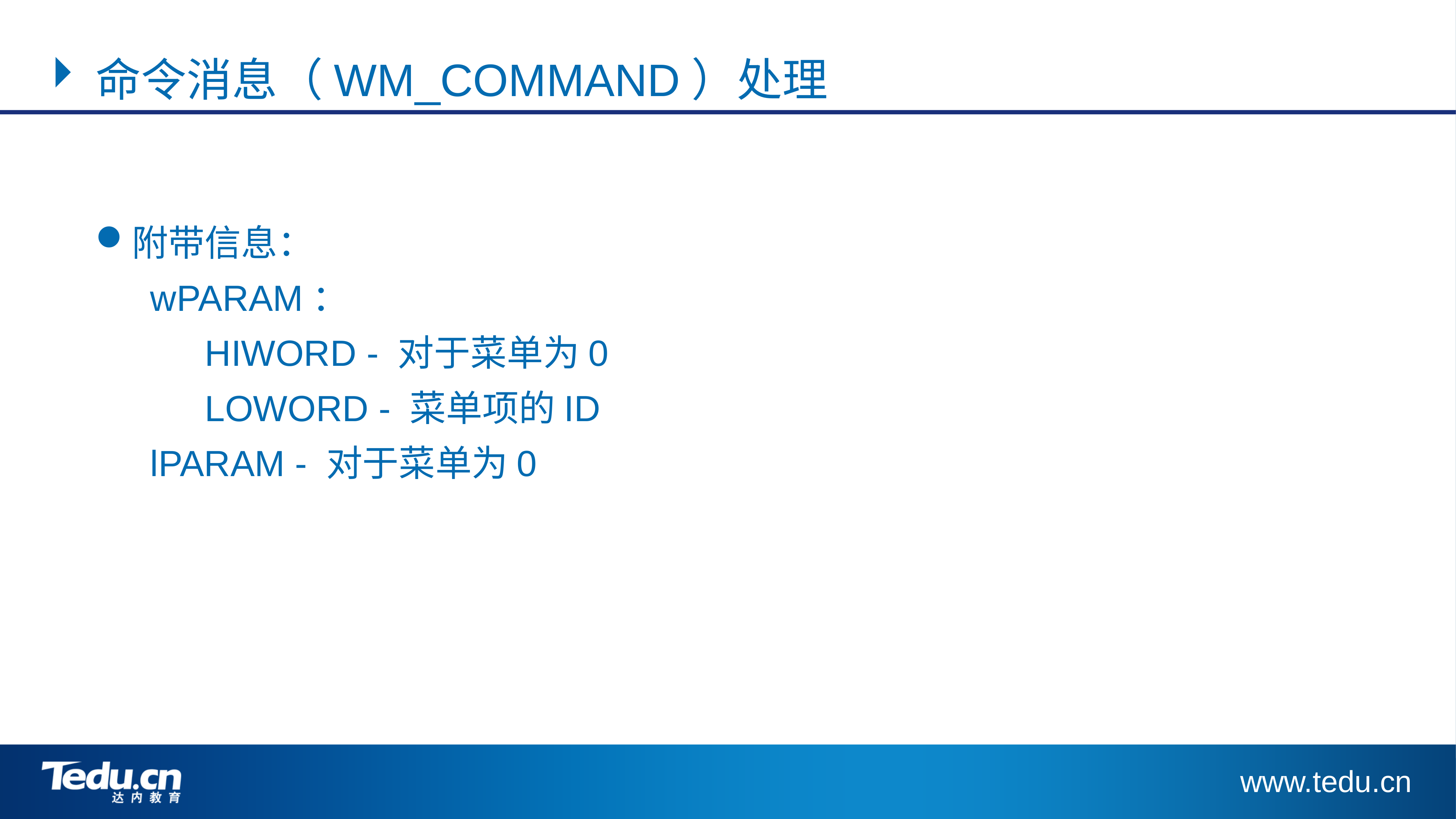

命令消息（WM_COMMAND）处理

附带信息：
	wPARAM：
		HIWORD - 对于菜单为0
		LOWORD - 菜单项的ID
	lPARAM - 对于菜单为0